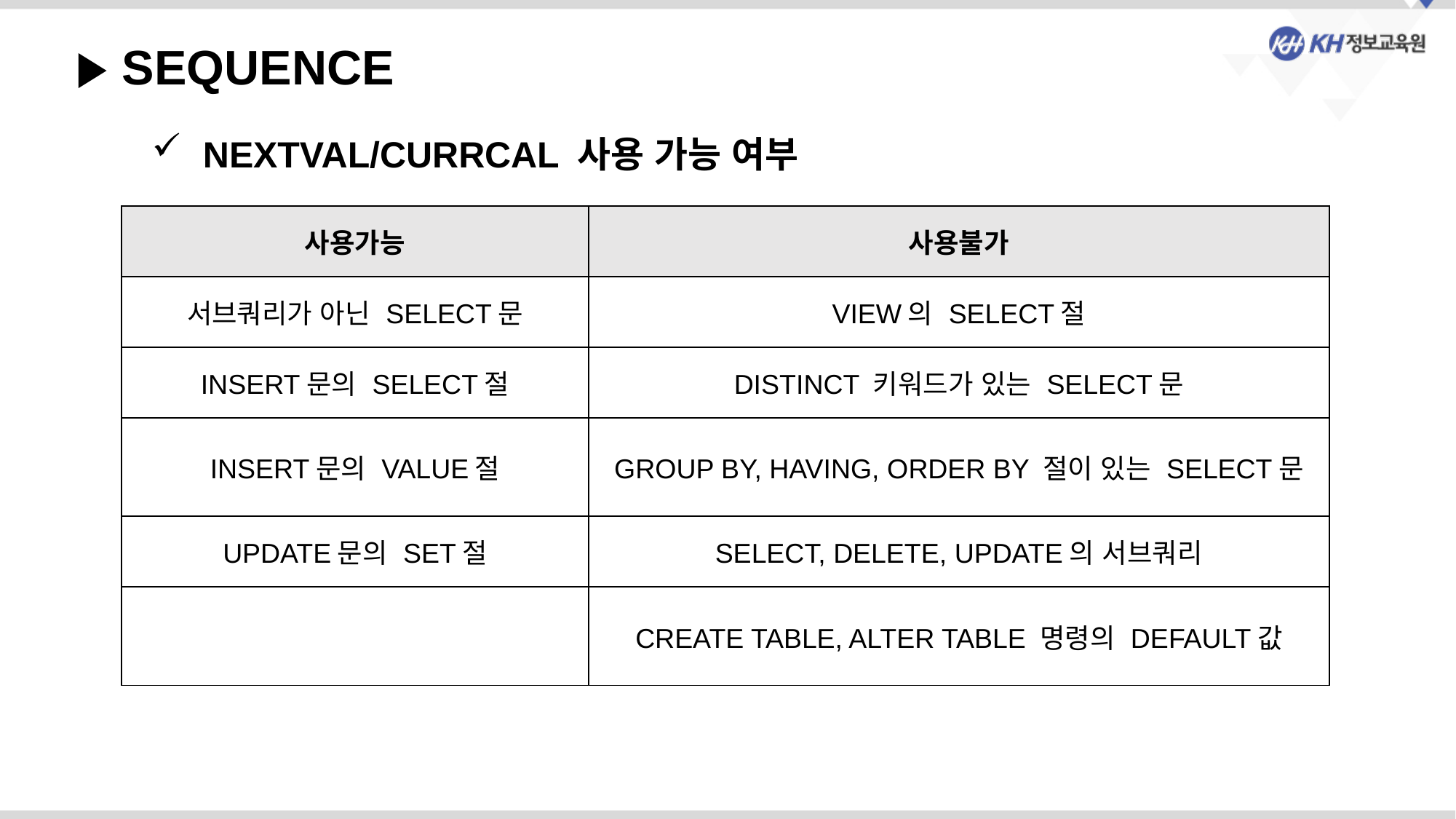

▶ SEQUENCE
 NEXTVAL/CURRCAL 사용 가능 여부
| 사용가능 | 사용불가 |
| --- | --- |
| 서브쿼리가 아닌 SELECT문 | VIEW의 SELECT절 |
| INSERT문의 SELECT절 | DISTINCT 키워드가 있는 SELECT문 |
| INSERT문의 VALUE절 | GROUP BY, HAVING, ORDER BY 절이 있는 SELECT문 |
| UPDATE문의 SET절 | SELECT, DELETE, UPDATE의 서브쿼리 |
|  | CREATE TABLE, ALTER TABLE 명령의 DEFAULT값 |